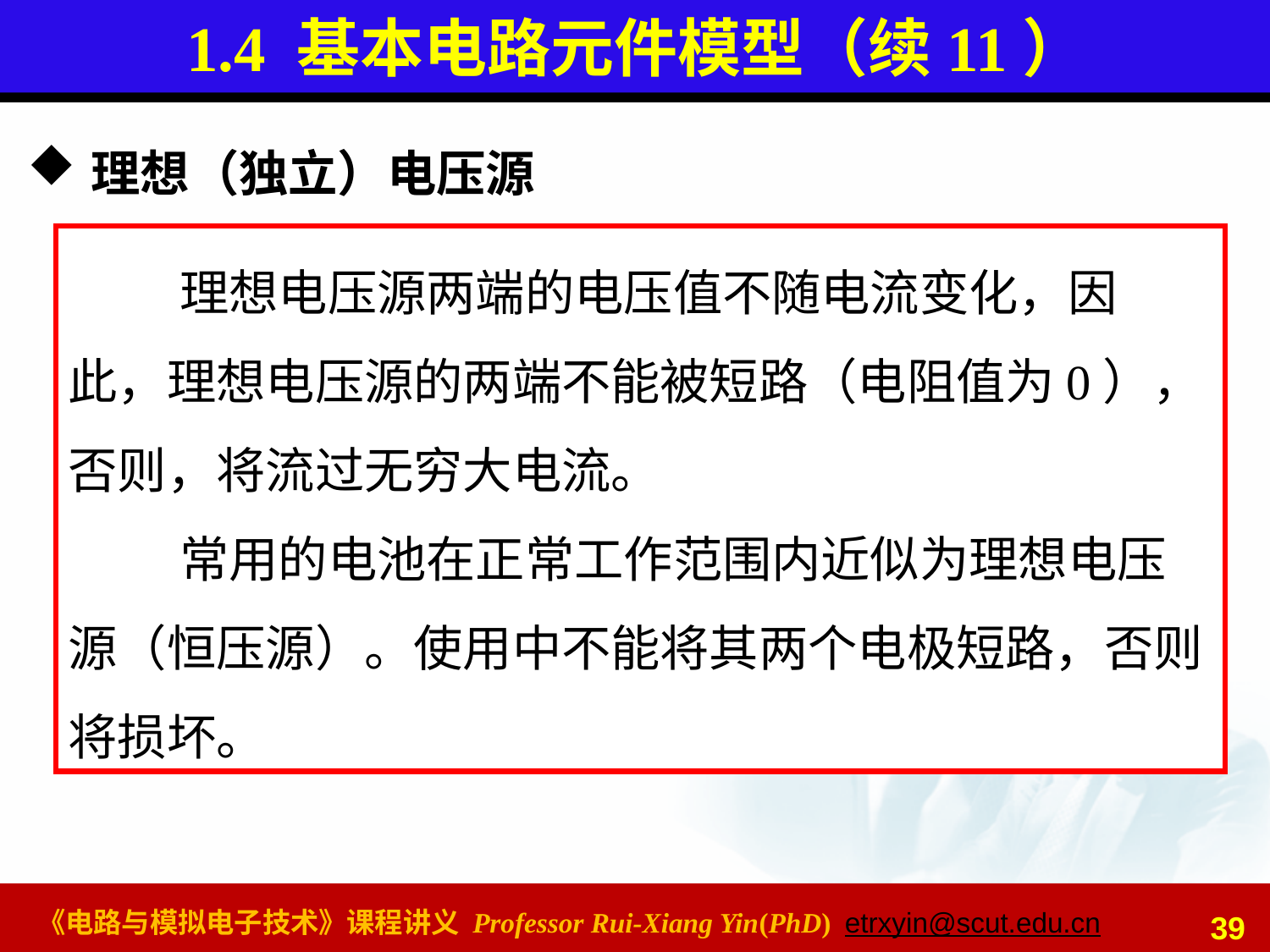

# 1.4 基本电路元件模型（续11）
理想（独立）电压源
理想电压源两端的电压值不随电流变化，因此，理想电压源的两端不能被短路（电阻值为0），否则，将流过无穷大电流。
常用的电池在正常工作范围内近似为理想电压源（恒压源）。使用中不能将其两个电极短路，否则将损坏。
39